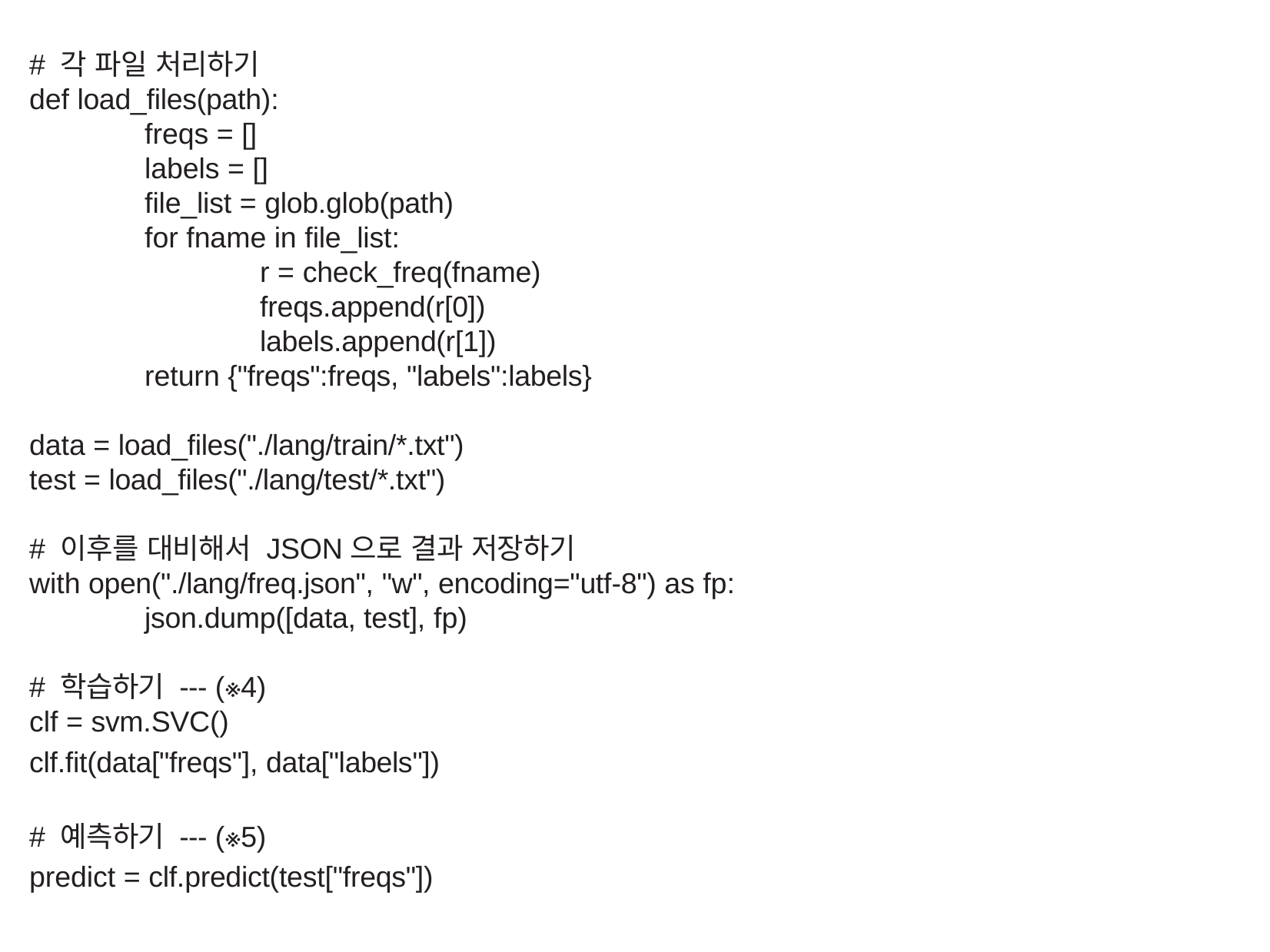

# 각 파일 처리하기
def load_files(path):
	freqs = []
	labels = []
	file_list = glob.glob(path)
	for fname in file_list:
		r = check_freq(fname)
		freqs.append(r[0])
		labels.append(r[1])
	return {"freqs":freqs, "labels":labels}

data = load_files("./lang/train/*.txt")
test = load_files("./lang/test/*.txt")

# 이후를 대비해서 JSON으로 결과 저장하기
with open("./lang/freq.json", "w", encoding="utf-8") as fp:
	json.dump([data, test], fp)

# 학습하기 --- (※4)
clf = svm.SVC()
clf.fit(data["freqs"], data["labels"])

# 예측하기 --- (※5)
predict = clf.predict(test["freqs"])